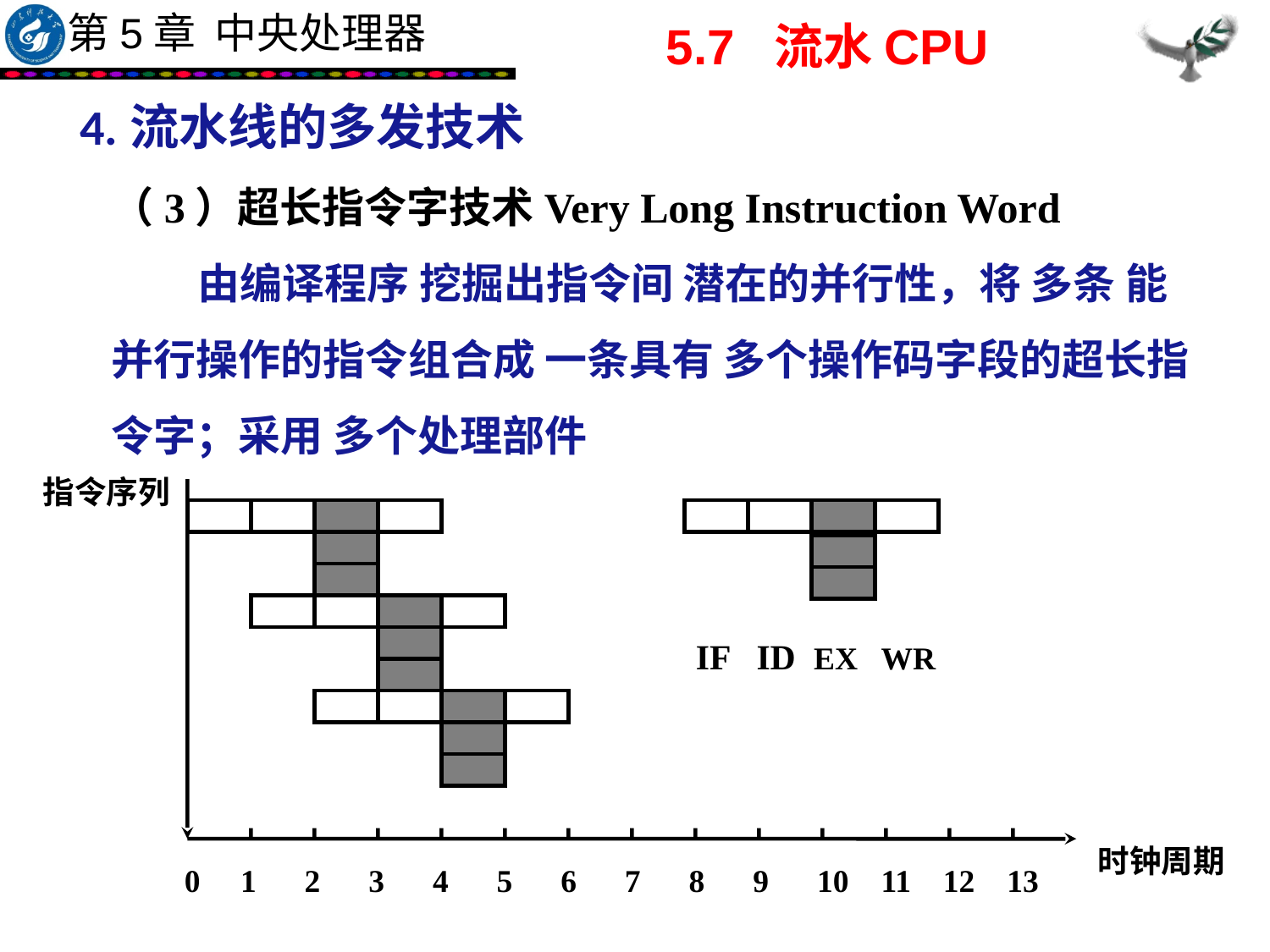

5.7  流水CPU
4.流水线的多发技术
（3）超长指令字技术Very Long Instruction Word
        由编译程序 挖掘出指令间 潜在的并行性，将 多条 能 并行操作的指令组合成 一条具有 多个操作码字段的超长指令字；采用 多个处理部件
指令序列

IF   ID  EX   WR

0     1      2      3      4      5      6      7      8      9      10    11    12    13
时钟周期